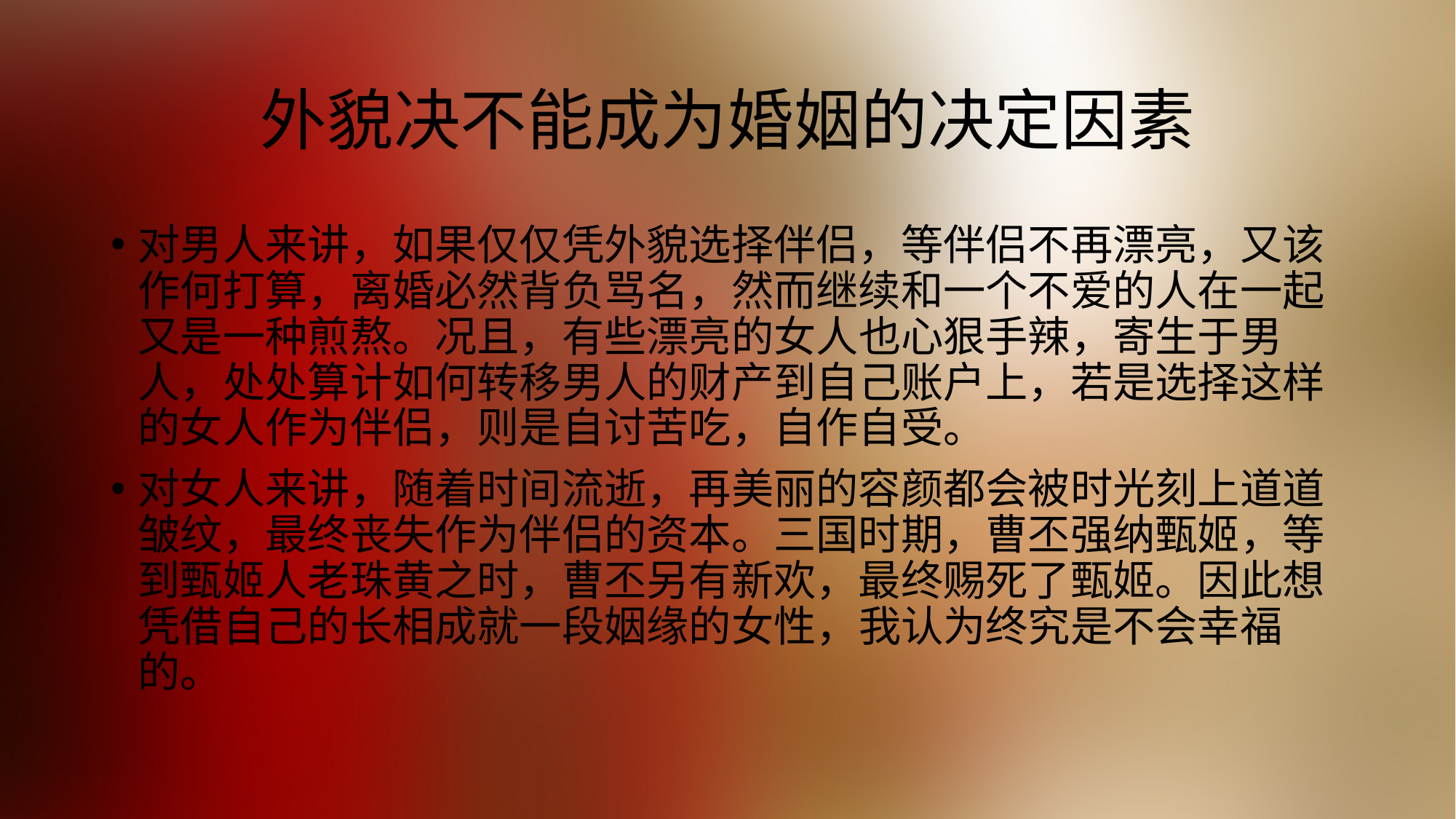

# 外貌决不能成为婚姻的决定因素
对男人来讲，如果仅仅凭外貌选择伴侣，等伴侣不再漂亮，又该作何打算，离婚必然背负骂名，然而继续和一个不爱的人在一起又是一种煎熬。况且，有些漂亮的女人也心狠手辣，寄生于男人，处处算计如何转移男人的财产到自己账户上，若是选择这样的女人作为伴侣，则是自讨苦吃，自作自受。
对女人来讲，随着时间流逝，再美丽的容颜都会被时光刻上道道皱纹，最终丧失作为伴侣的资本。三国时期，曹丕强纳甄姬，等到甄姬人老珠黄之时，曹丕另有新欢，最终赐死了甄姬。因此想凭借自己的长相成就一段姻缘的女性，我认为终究是不会幸福的。